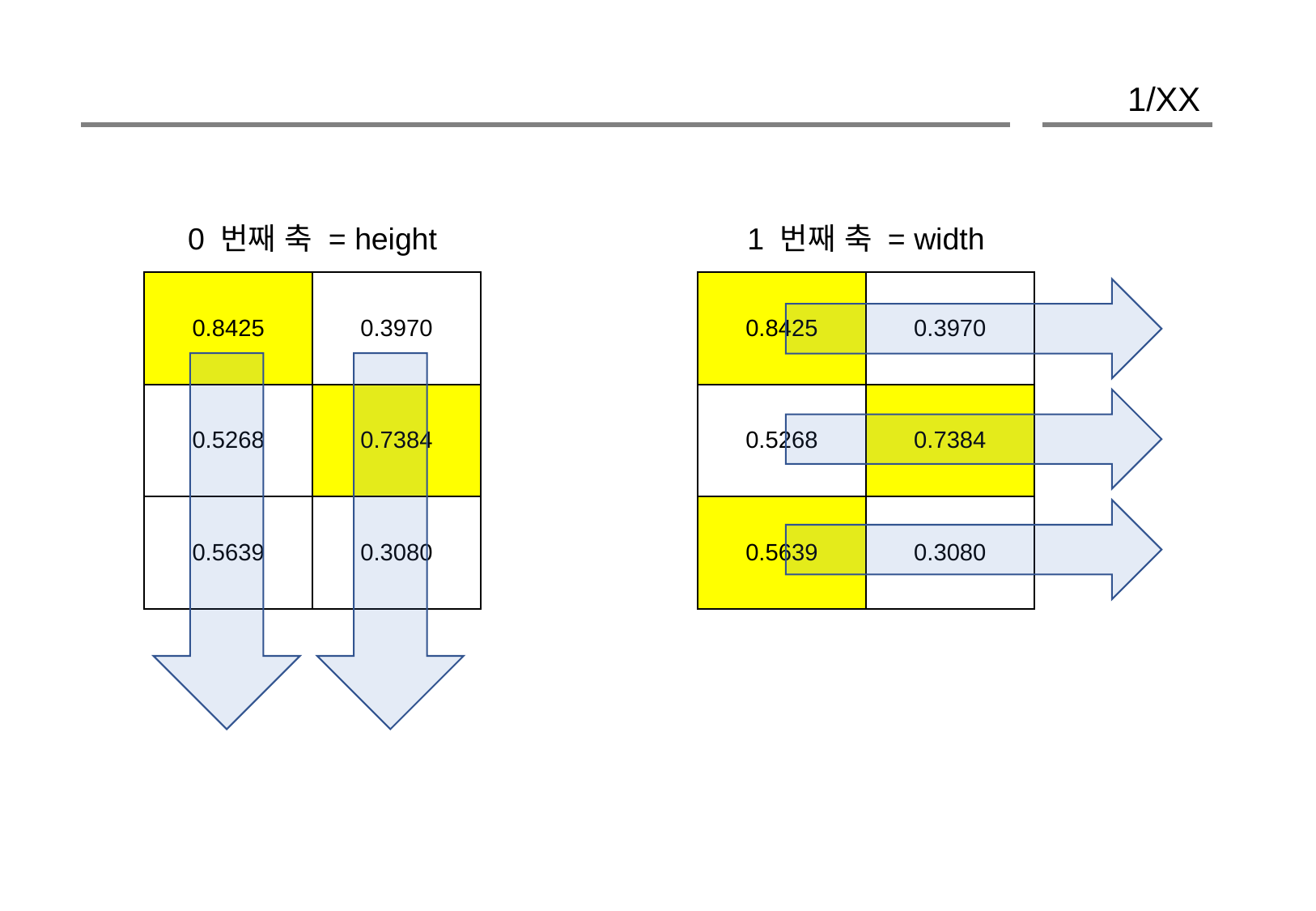

#

0 번째 축 = height
1 번째 축 = width

| 0.8425 | 0.3970 |
| --- | --- |
| 0.5268 | 0.7384 |
| 0.5639 | 0.3080 |
| 0.8425 | 0.3970 |
| --- | --- |
| 0.5268 | 0.7384 |
| 0.5639 | 0.3080 |